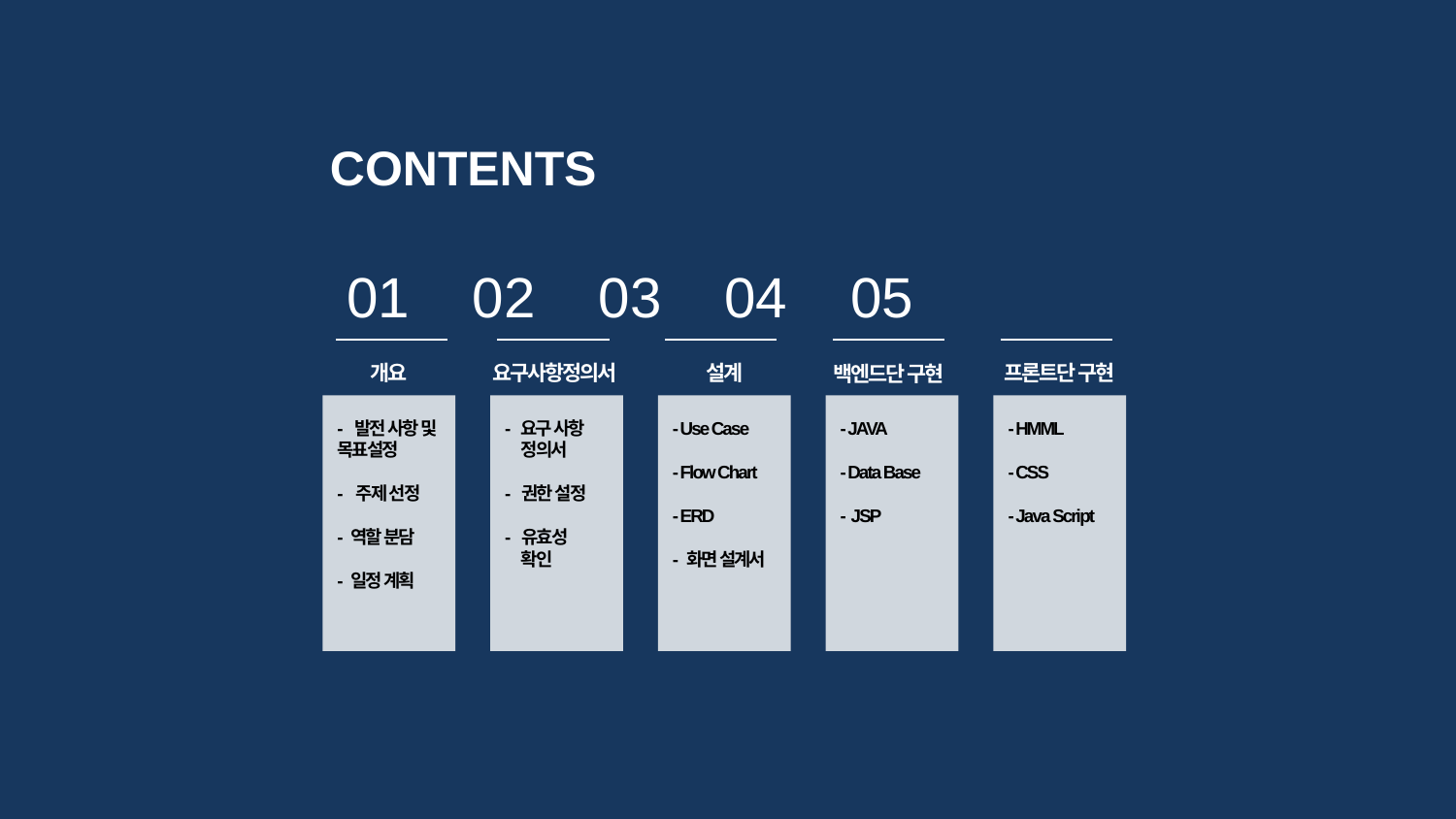

CONTENTS
01    02    03    04    05
개요
요구사항정의서
설계
 프론트단 구현
백엔드단 구현

-  발전 사항 및  목표설정

-  주제 선정

- 역할 분담

- 일정 계획
- 요구 사항
   정의서

-  권한 설정

-  유효성
   확인

- Use Case

- Flow Chart

- ERD
- 화면 설계서
- HMML

- CSS

- Java Script
- JAVA

- Data Base

-  JSP